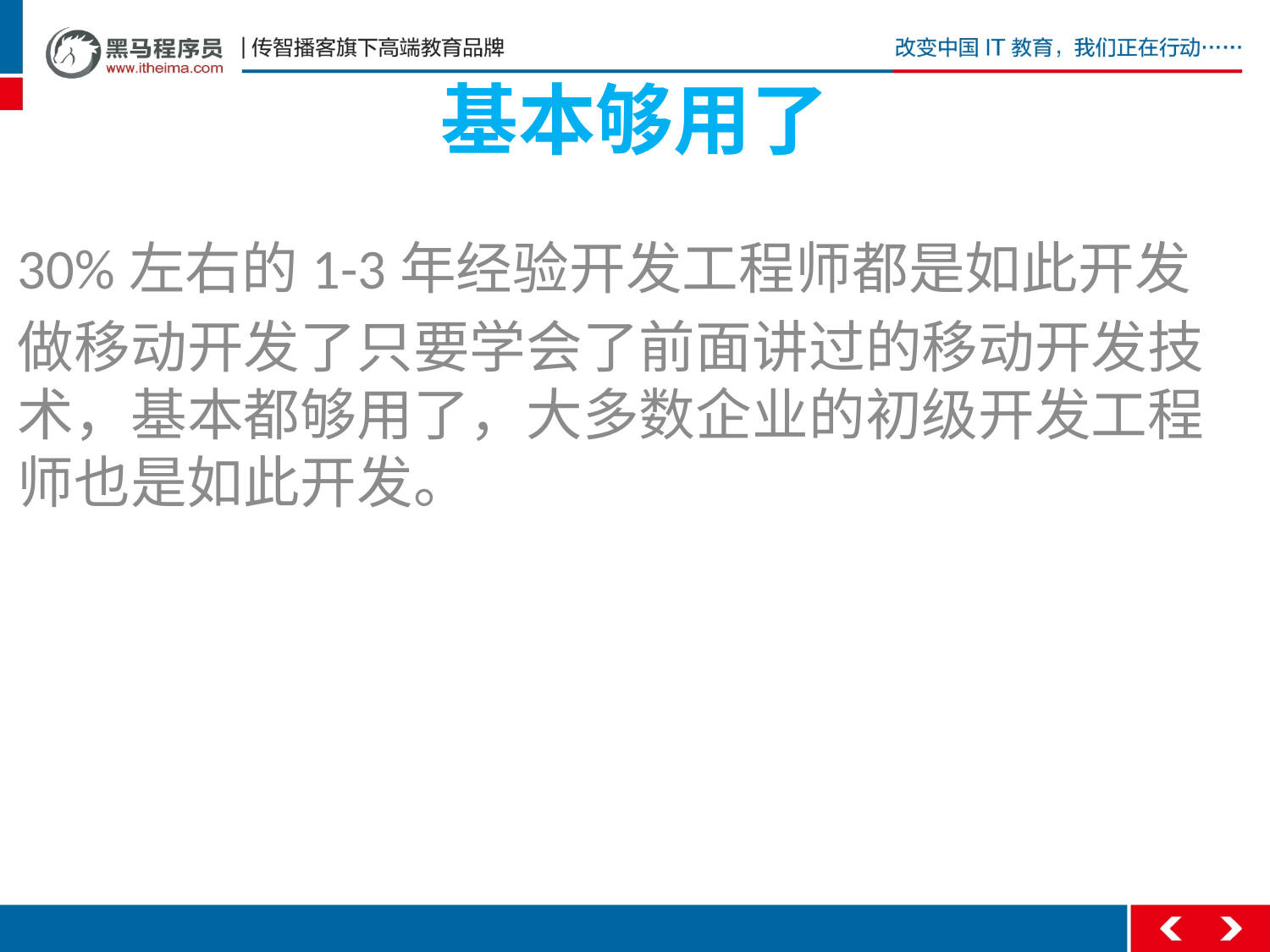

# 基本够用了
30%左右的1-3年经验开发工程师都是如此开发
做移动开发了只要学会了前面讲过的移动开发技术，基本都够用了，大多数企业的初级开发工程师也是如此开发。